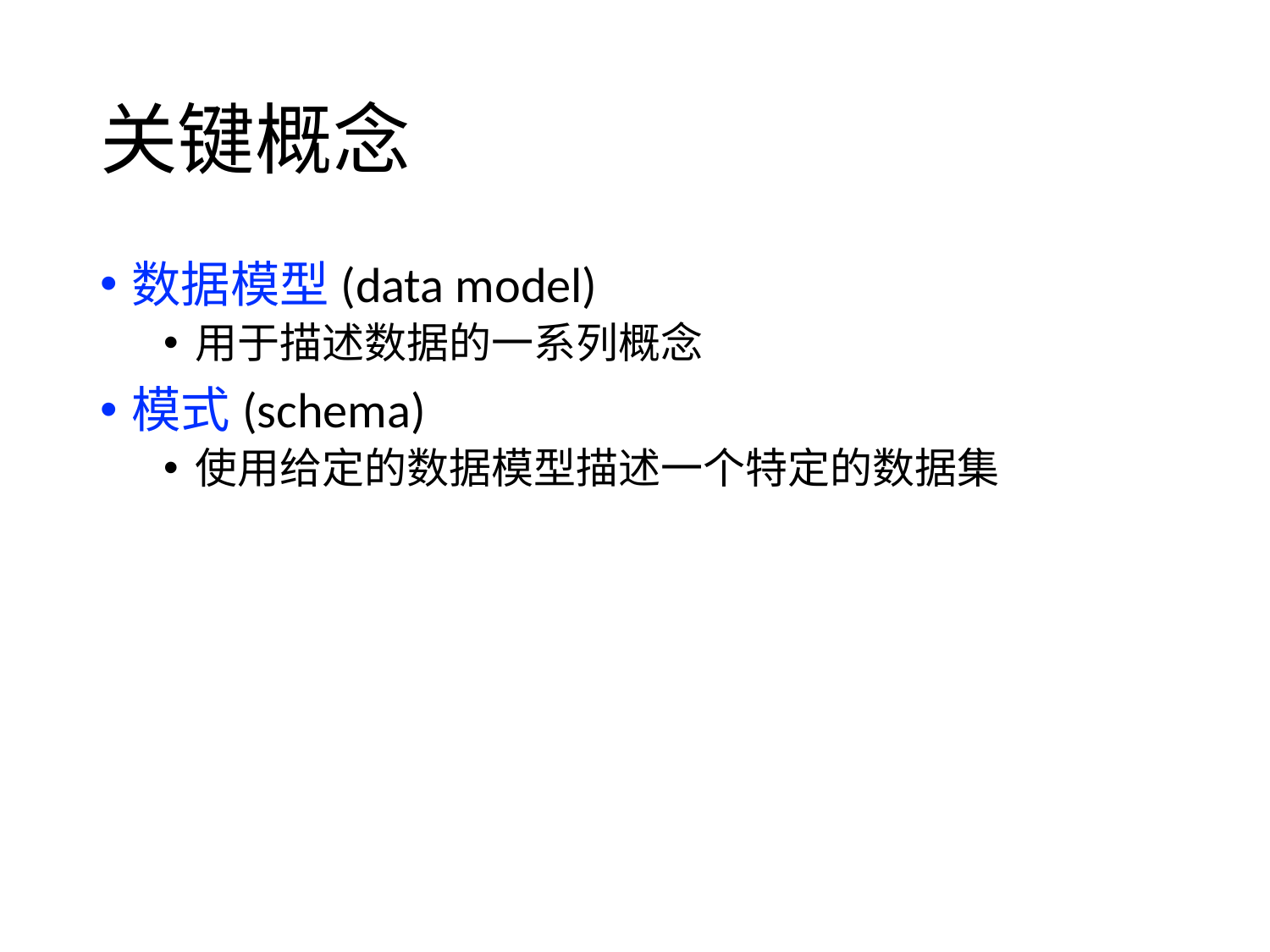

# 关键概念
数据模型(data model)
用于描述数据的一系列概念
模式(schema)
使用给定的数据模型描述一个特定的数据集